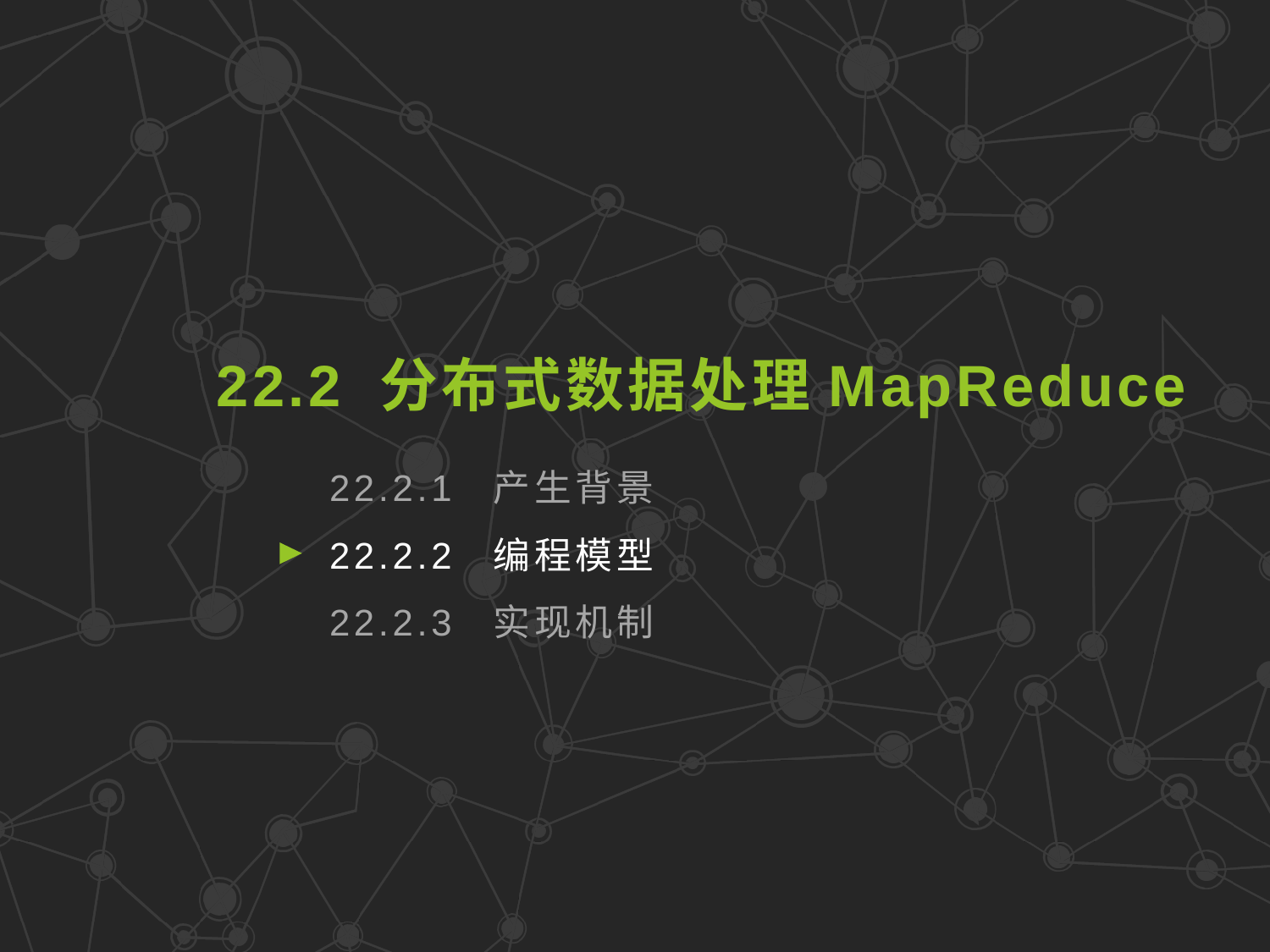

22.2 分布式数据处理MapReduce
22.2.1  产生背景
22.2.2  编程模型

22.2.3  实现机制